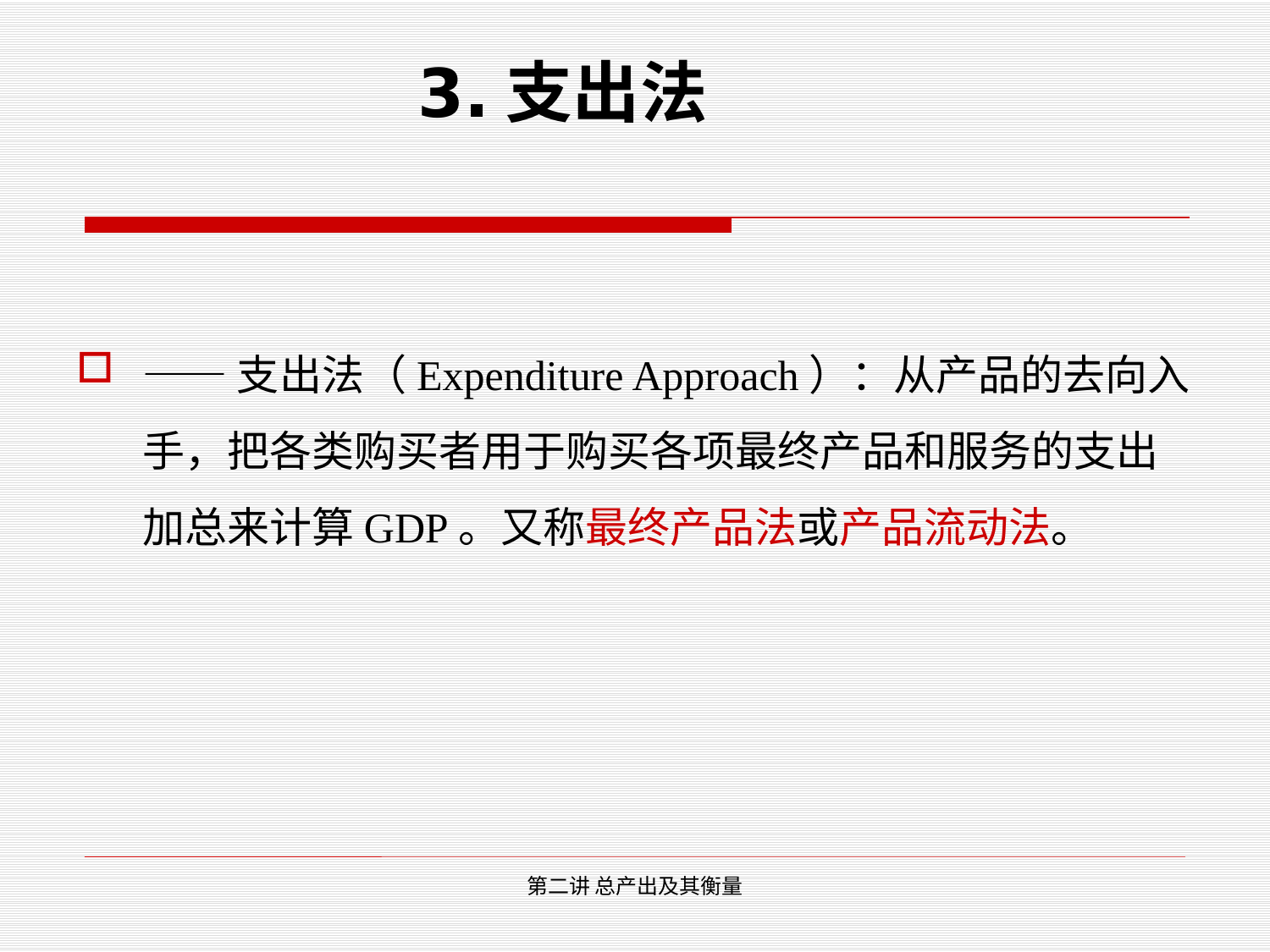

# 3.支出法
——支出法（Expenditure Approach）：从产品的去向入手，把各类购买者用于购买各项最终产品和服务的支出加总来计算GDP。又称最终产品法或产品流动法。

第二讲 总产出及其衡量